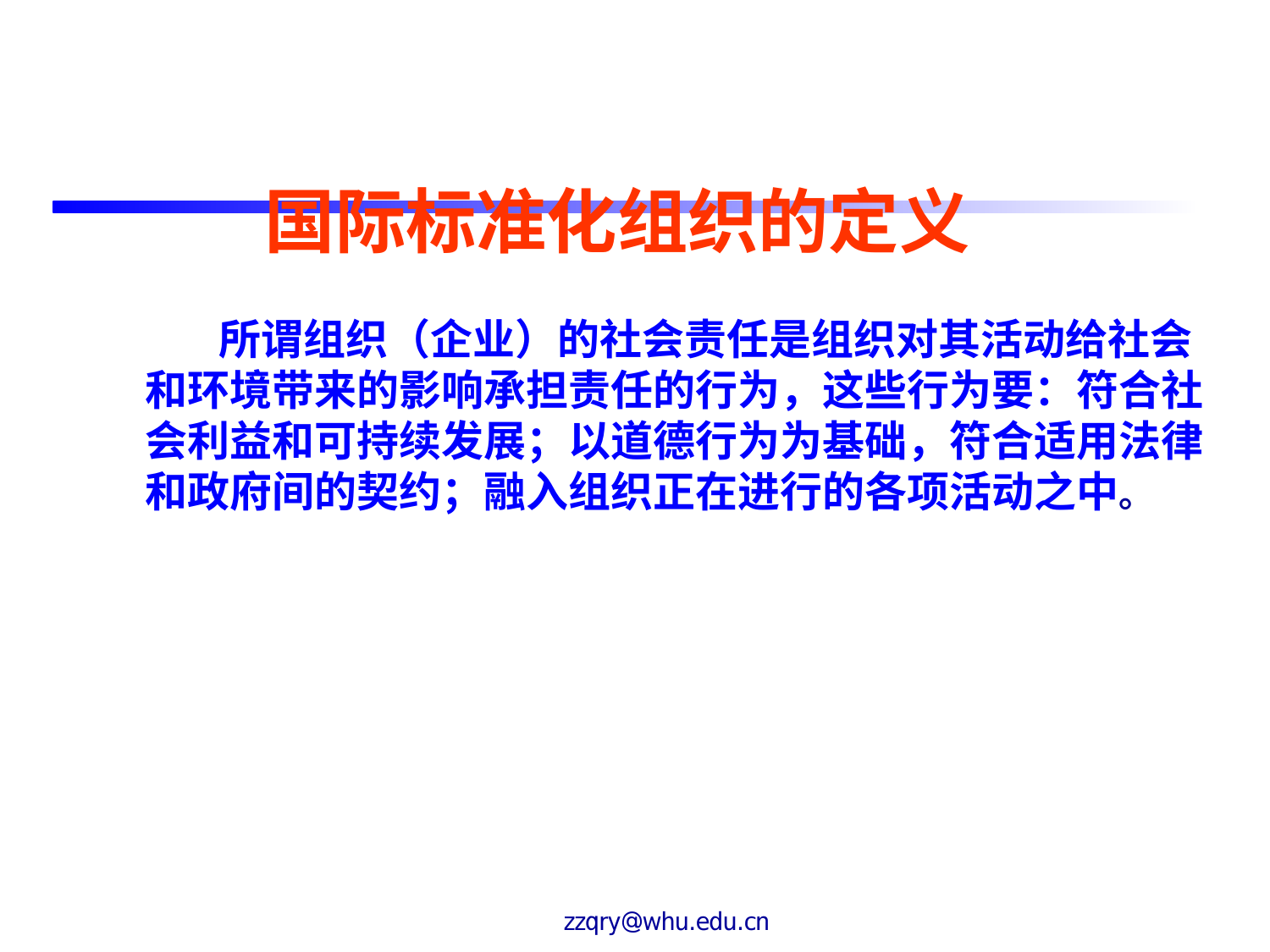

# 国际标准化组织的定义
              所谓组织（企业）的社会责任是组织对其活动给社会和环境带来的影响承担责任的行为，这些行为要：符合社会利益和可持续发展；以道德行为为基础，符合适用法律和政府间的契约；融入组织正在进行的各项活动之中。

zzqry@whu.edu.cn
14